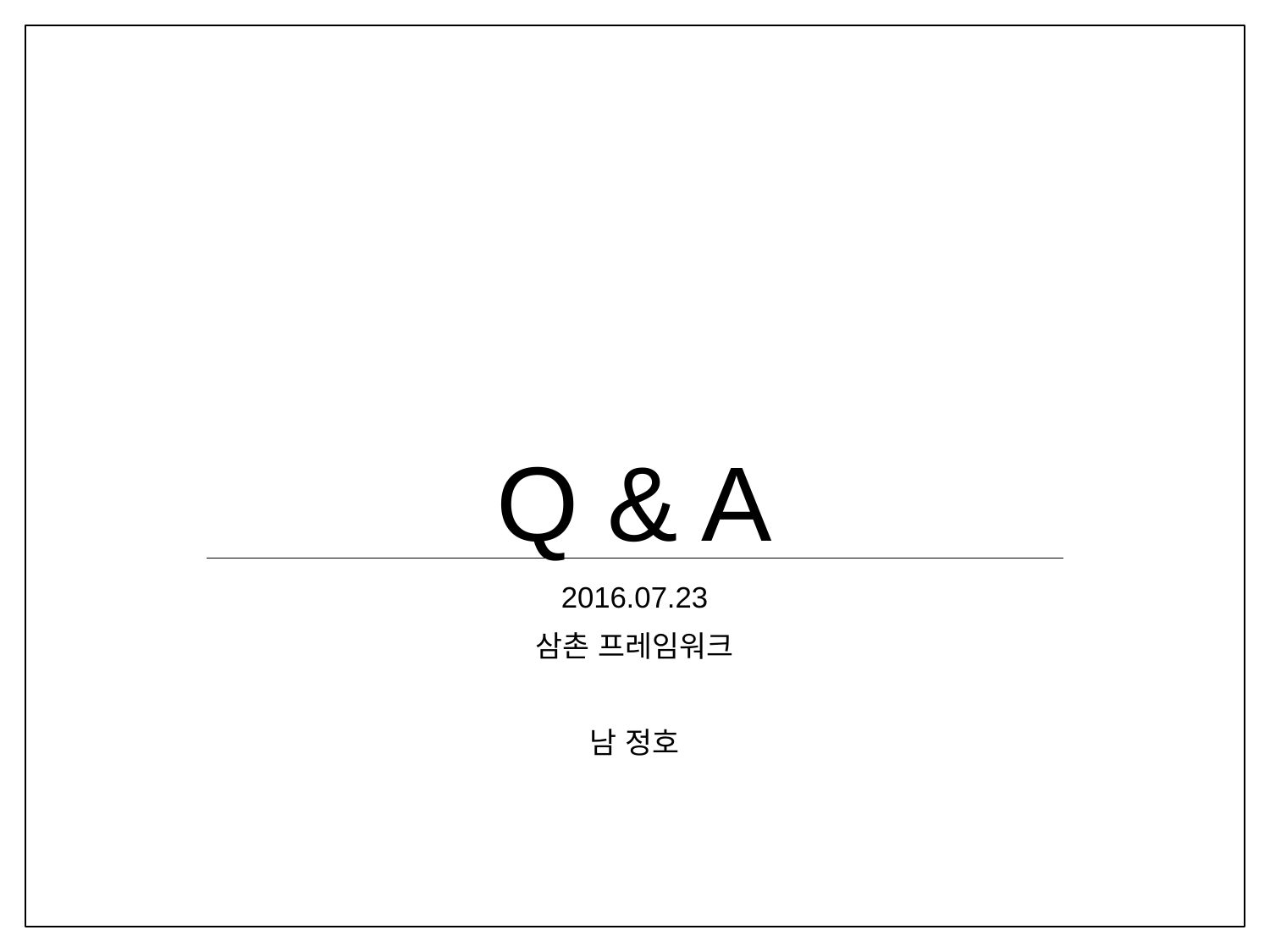

# Q & A
2016.07.23
삼촌 프레임워크

남 정호